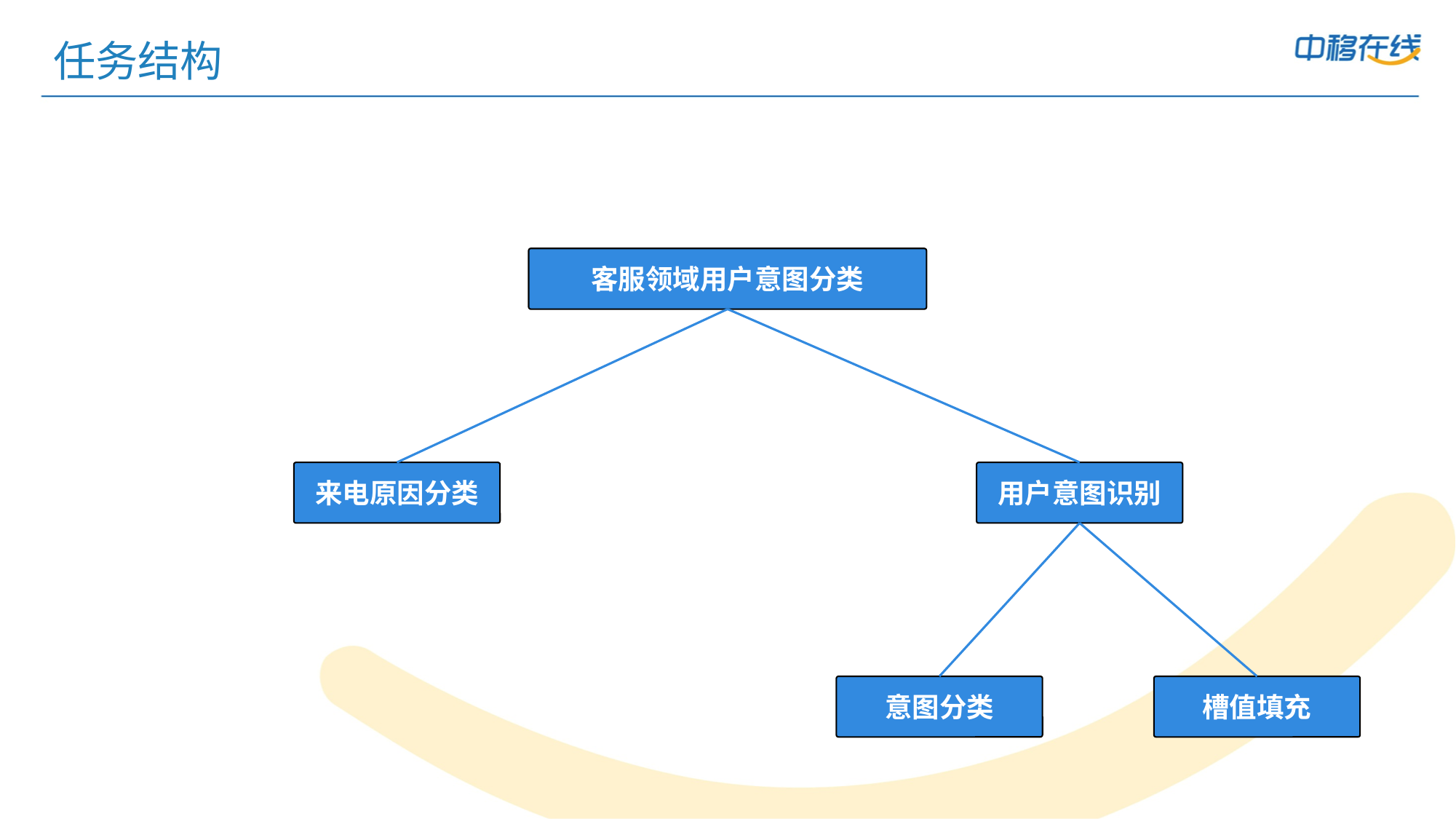

# 任务结构
客服领域用户意图分类
来电原因分类
用户意图识别
意图分类
槽值填充